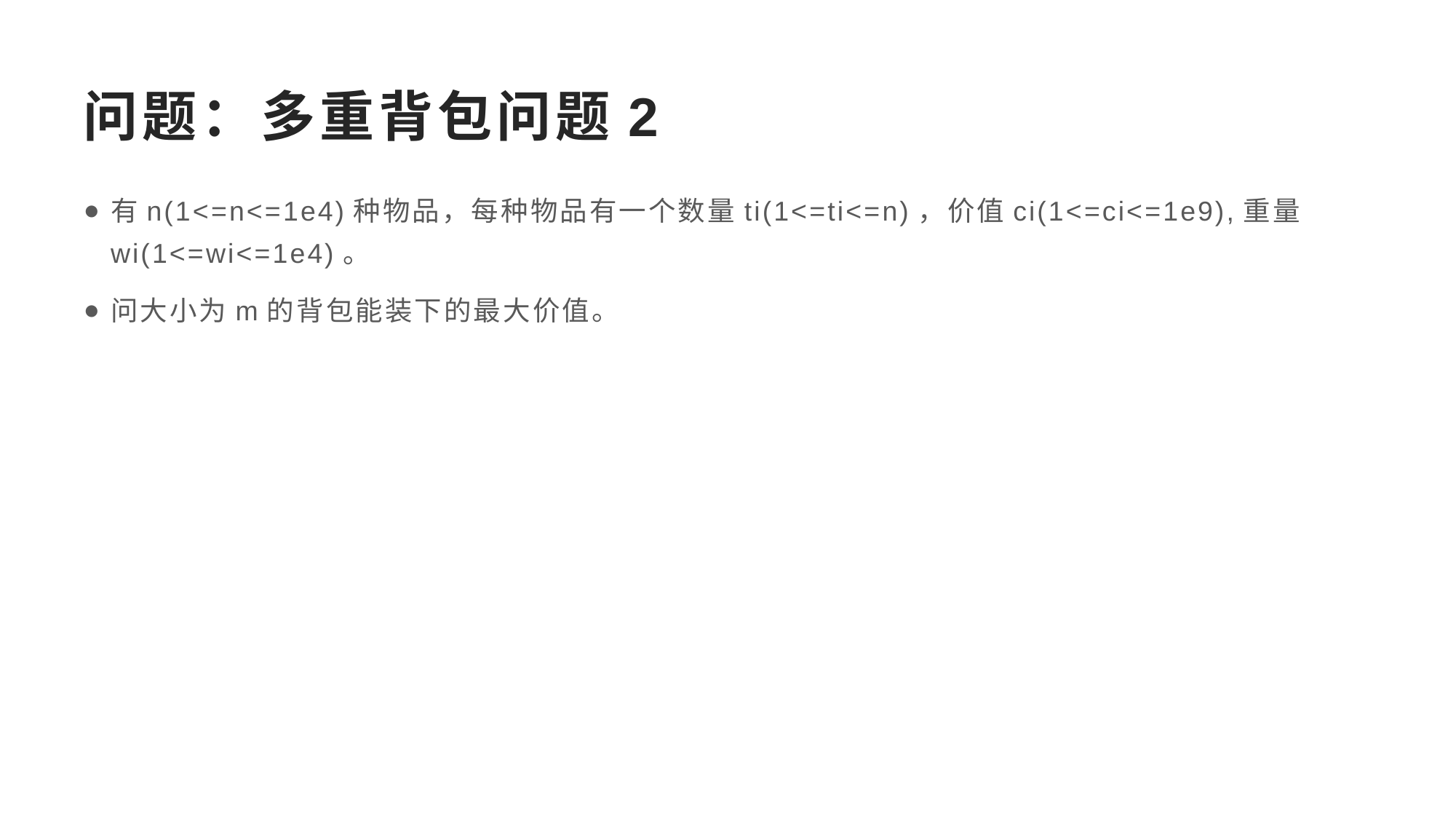

# 问题：多重背包问题2
有n(1<=n<=1e4)种物品，每种物品有一个数量ti(1<=ti<=n)，价值ci(1<=ci<=1e9),重量wi(1<=wi<=1e4)。
问大小为m的背包能装下的最大价值。